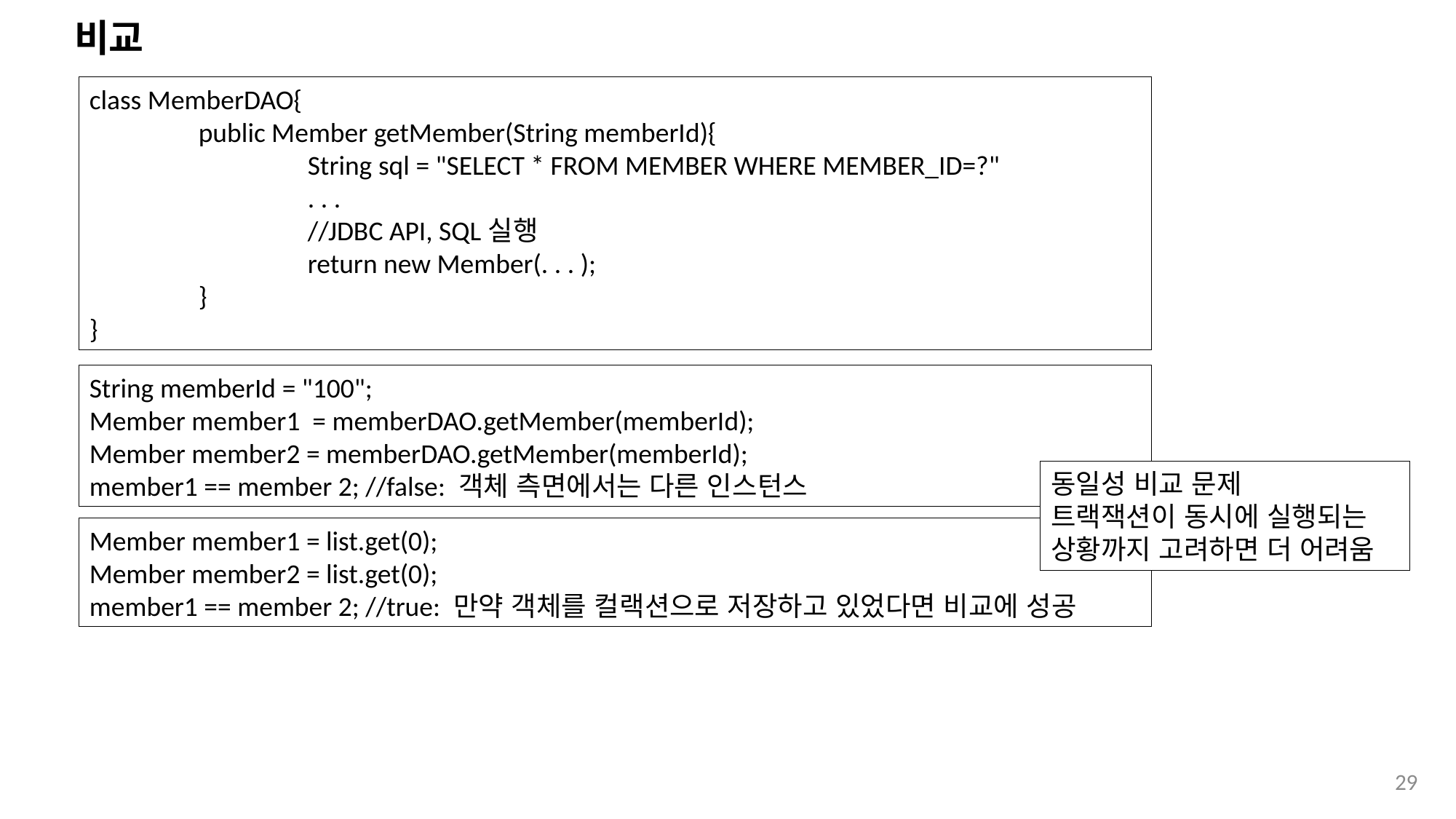

# 비교
class MemberDAO{
	public Member getMember(String memberId){
		String sql = "SELECT * FROM MEMBER WHERE MEMBER_ID=?"
		. . .
		//JDBC API, SQL실행
		return new Member(. . . );
	}
}
String memberId = "100";
Member member1  = memberDAO.getMember(memberId);
Member member2 = memberDAO.getMember(memberId);
member1 == member 2; //false: 객체 측면에서는 다른 인스턴스
동일성 비교 문제
트랙잭션이 동시에 실행되는
상황까지 고려하면 더 어려움
Member member1 = list.get(0);
Member member2 = list.get(0);
member1 == member 2; //true: 만약 객체를 컬랙션으로 저장하고 있었다면 비교에 성공
29